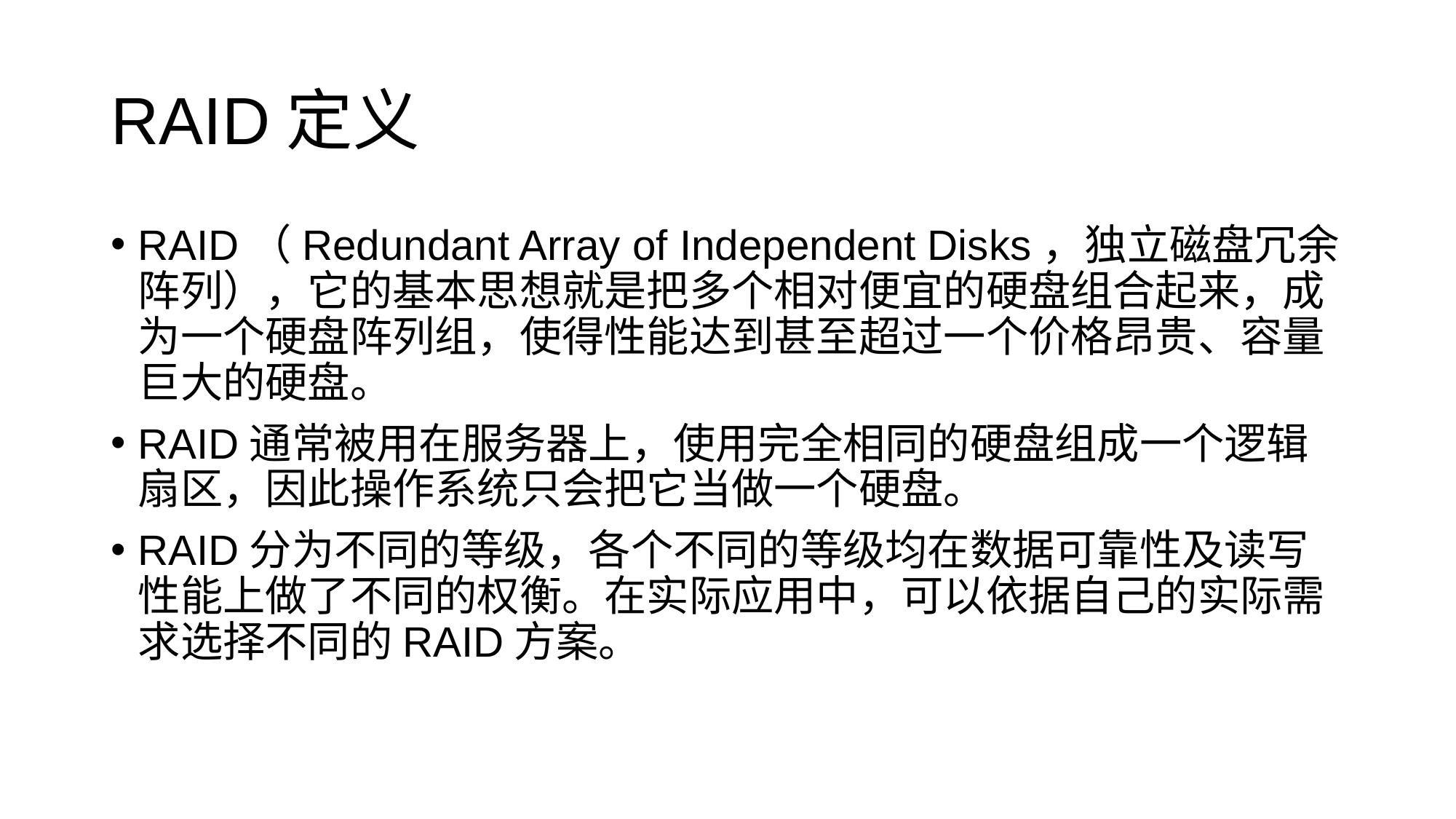

# RAID定义
RAID（Redundant Array of Independent Disks，独立磁盘冗余阵列），它的基本思想就是把多个相对便宜的硬盘组合起来，成为一个硬盘阵列组，使得性能达到甚至超过一个价格昂贵、容量巨大的硬盘。
RAID通常被用在服务器上，使用完全相同的硬盘组成一个逻辑扇区，因此操作系统只会把它当做一个硬盘。
RAID分为不同的等级，各个不同的等级均在数据可靠性及读写性能上做了不同的权衡。在实际应用中，可以依据自己的实际需求选择不同的RAID方案。